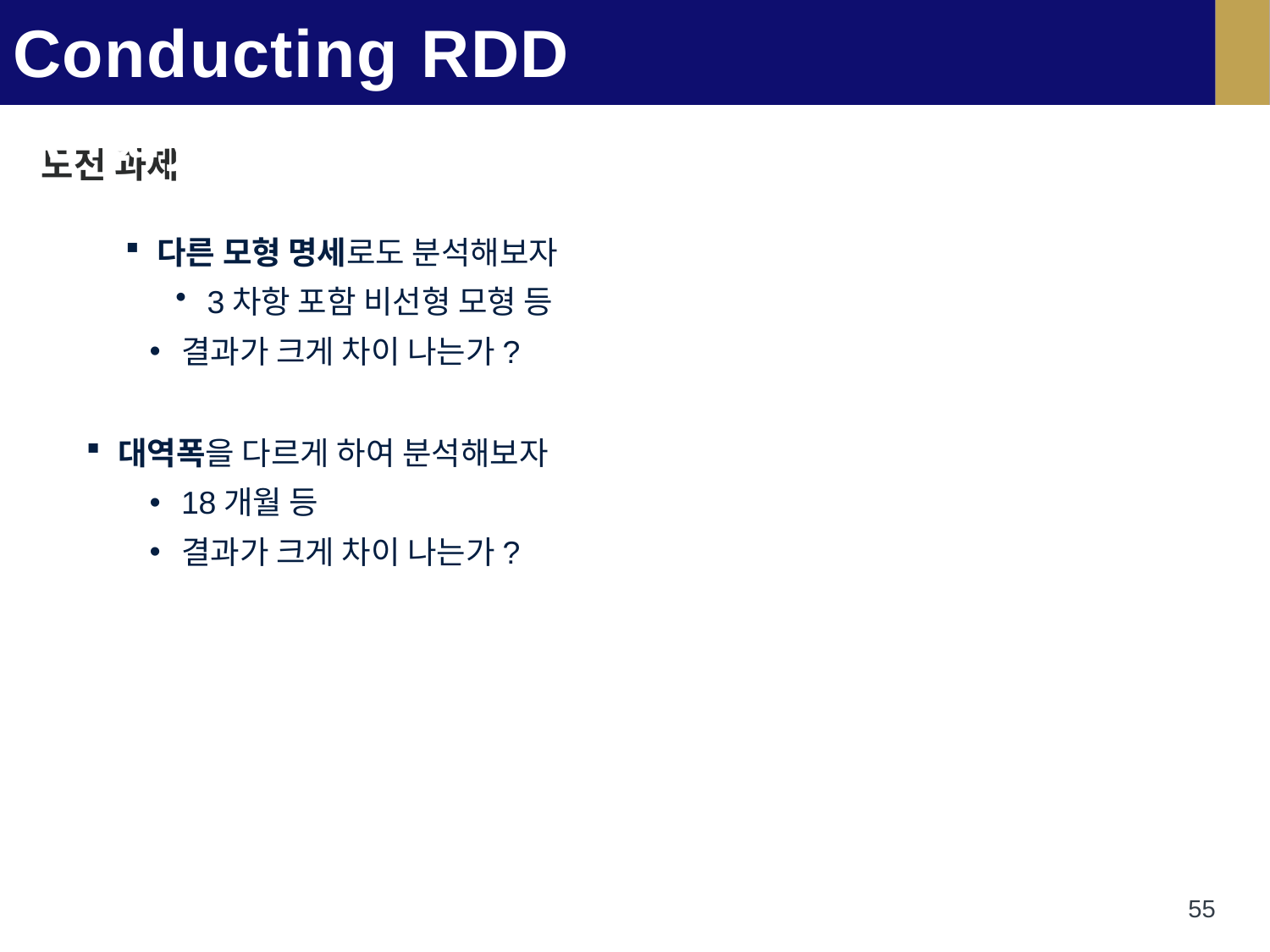

# Conducting RDD Analysis
도전 과제

다른 모형 명세로도 분석해보자
3차항 포함 비선형 모형 등
결과가 크게 차이 나는가?

대역폭을 다르게 하여 분석해보자
18개월 등
결과가 크게 차이 나는가?
55